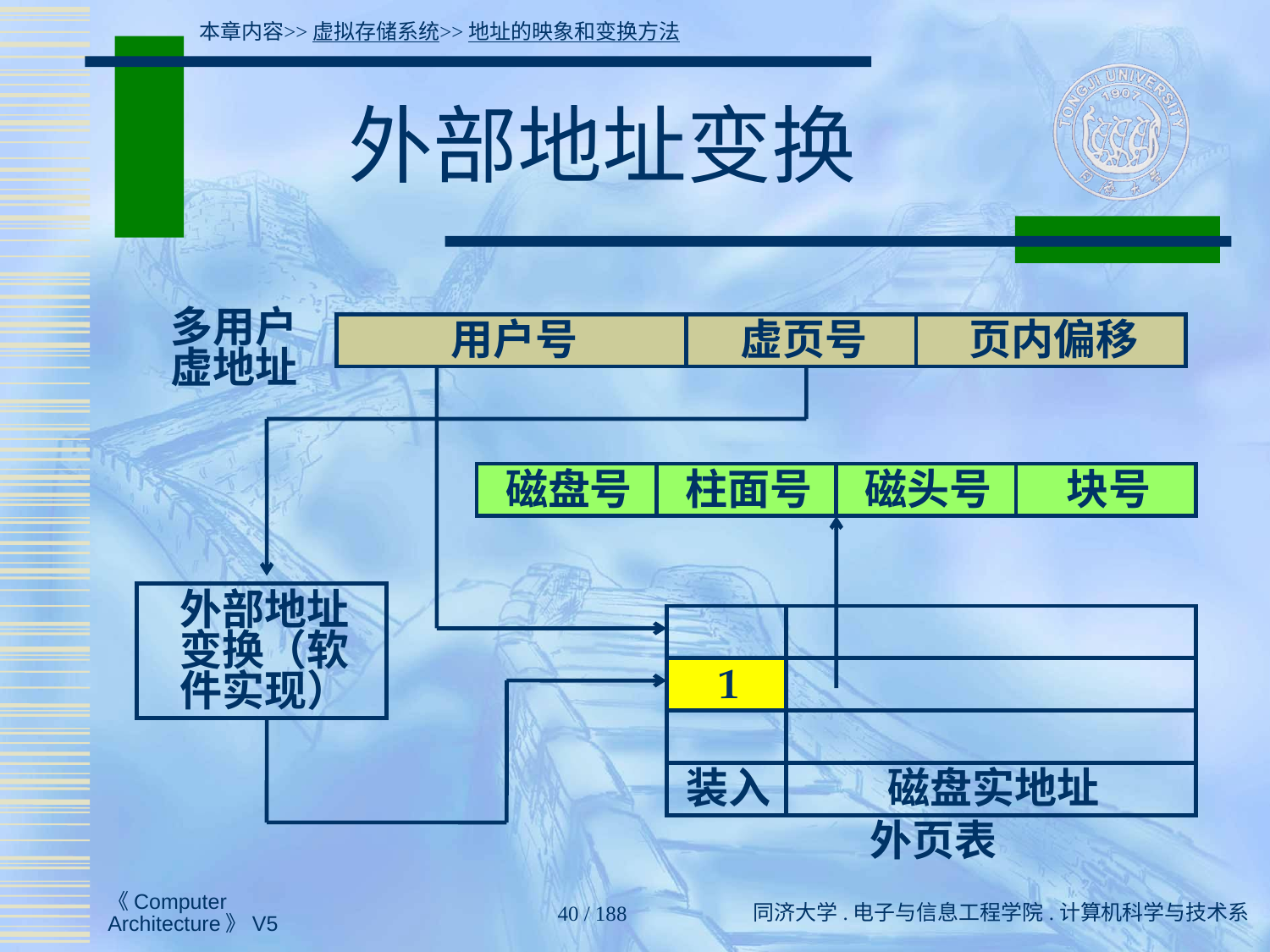

本章内容>>虚拟存储系统>>地址的映象和变换方法
# 外部地址变换
多用户
虚地址
用户号
虚页号
页内偏移

磁盘号
柱面号
磁头号
块号

外部地址
变换（软
件实现）

1

装入
磁盘实地址
外页表